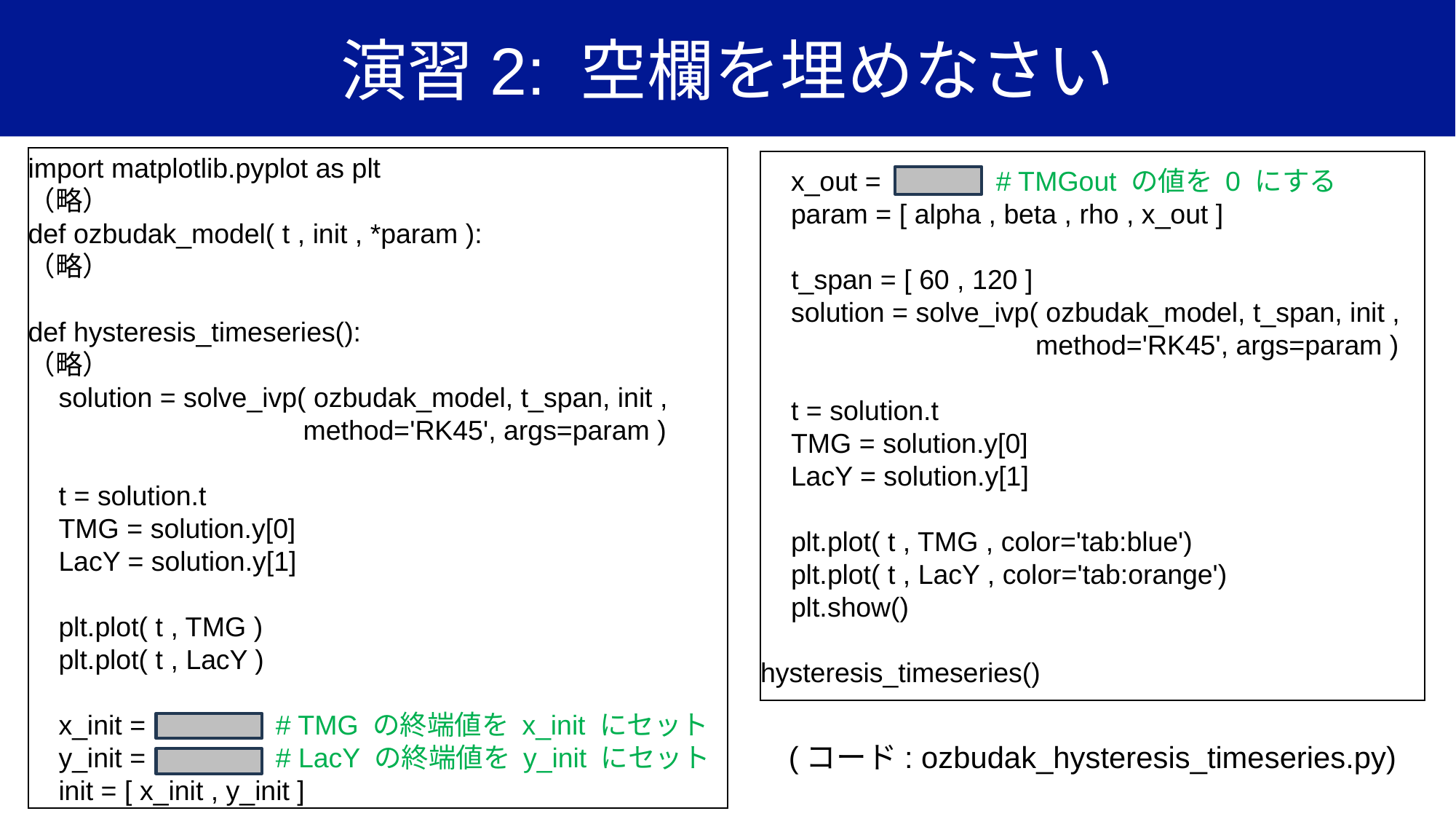

# 演習2: 空欄を埋めなさい
import matplotlib.pyplot as plt
（略）
def ozbudak_model( t , init , *param ):
（略）

def hysteresis_timeseries():
（略）
    solution = solve_ivp( ozbudak_model, t_span, init ,
                                    method='RK45', args=param )

    t = solution.t
    TMG = solution.y[0]
    LacY = solution.y[1]

    plt.plot( t , TMG )
    plt.plot( t , LacY )

    x_init =                 # TMG の終端値を x_init にセット
    y_init =                 # LacY の終端値を y_init にセット
    init = [ x_init , y_init ]
    x_out =               # TMGout の値を 0 にする
    param = [ alpha , beta , rho , x_out ]

    t_span = [ 60 , 120 ]
    solution = solve_ivp( ozbudak_model, t_span, init ,
                                    method='RK45', args=param )

    t = solution.t
    TMG = solution.y[0]
    LacY = solution.y[1]

    plt.plot( t , TMG , color='tab:blue')
    plt.plot( t , LacY , color='tab:orange')
    plt.show()

hysteresis_timeseries()

(コード: ozbudak_hysteresis_timeseries.py)